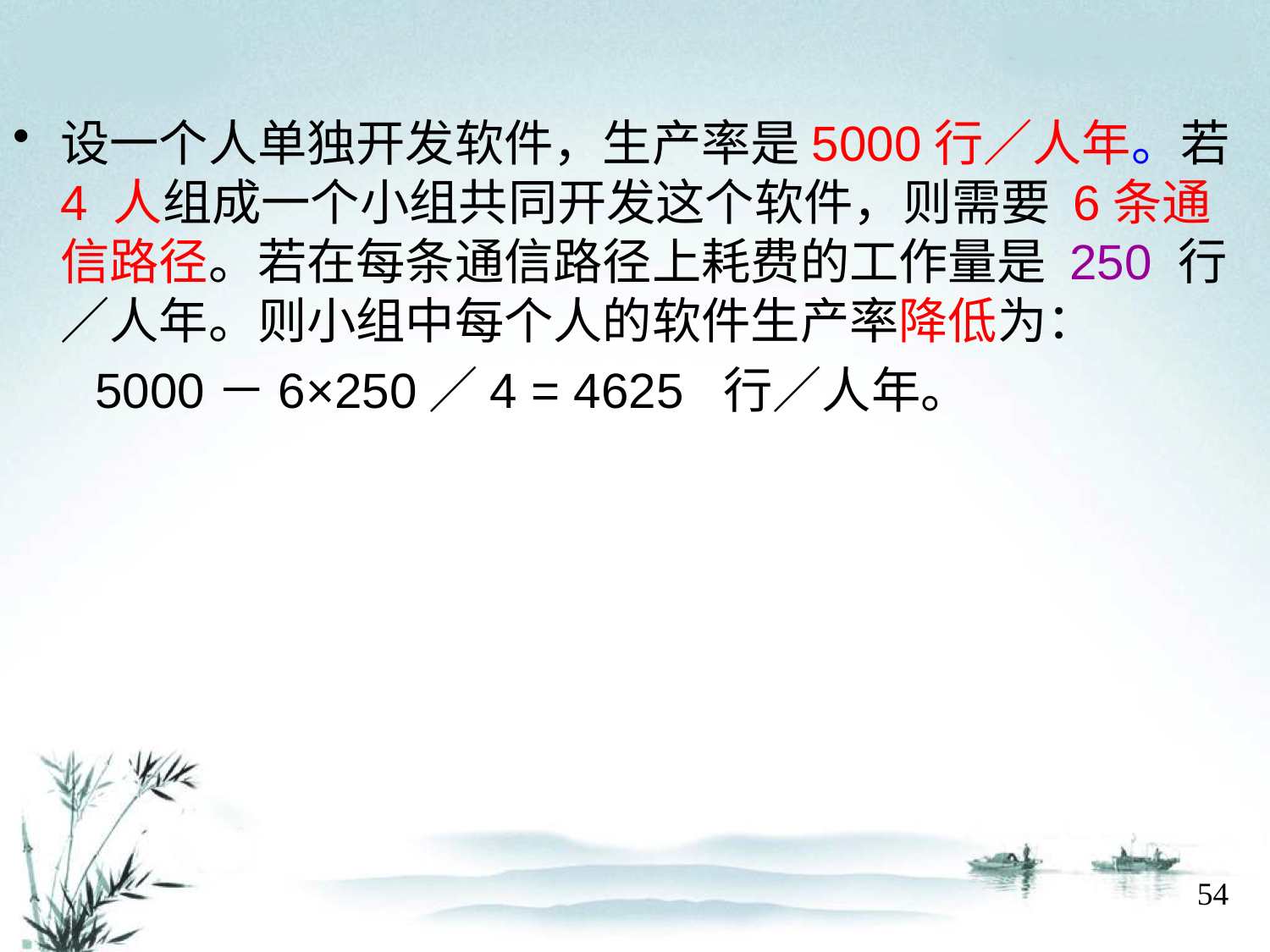

设一个人单独开发软件，生产率是5000行／人年。若 4 人组成一个小组共同开发这个软件，则需要 6条通信路径。若在每条通信路径上耗费的工作量是 250 行／人年。则小组中每个人的软件生产率降低为：
      5000－6×250／4 = 4625  行／人年。
54